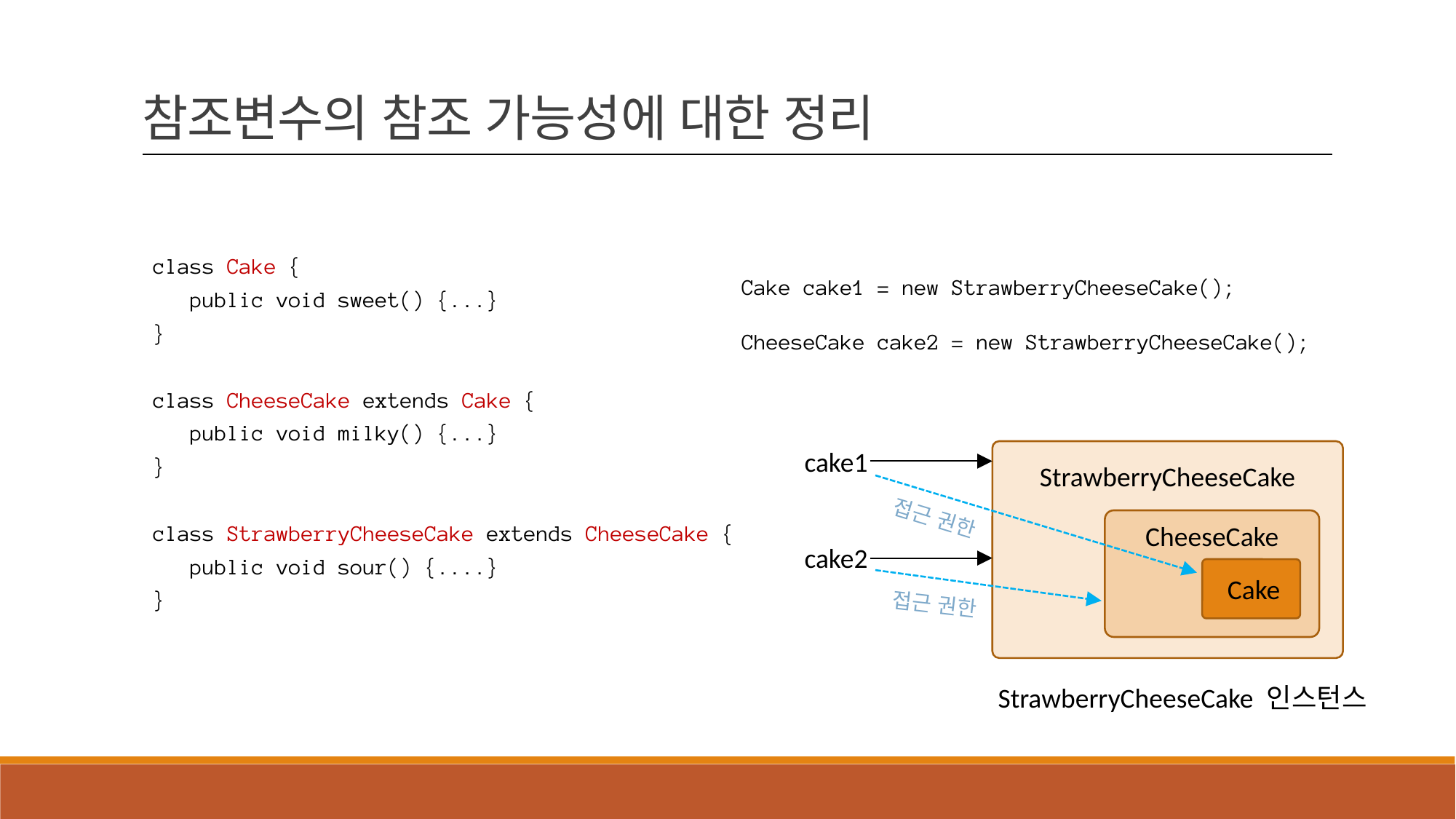

참조변수의 참조 가능성에 대한 정리
class Cake {
   public void sweet() {...}
}

class CheeseCake extends Cake {
   public void milky() {...}
}

class StrawberryCheeseCake extends CheeseCake {
   public void sour() {....}
}
Cake cake1 = new StrawberryCheeseCake();
CheeseCake cake2 = new StrawberryCheeseCake();
cake1

StrawberryCheeseCake
접근 권한
CheeseCake

cake2
Cake

접근 권한
StrawberryCheeseCake 인스턴스